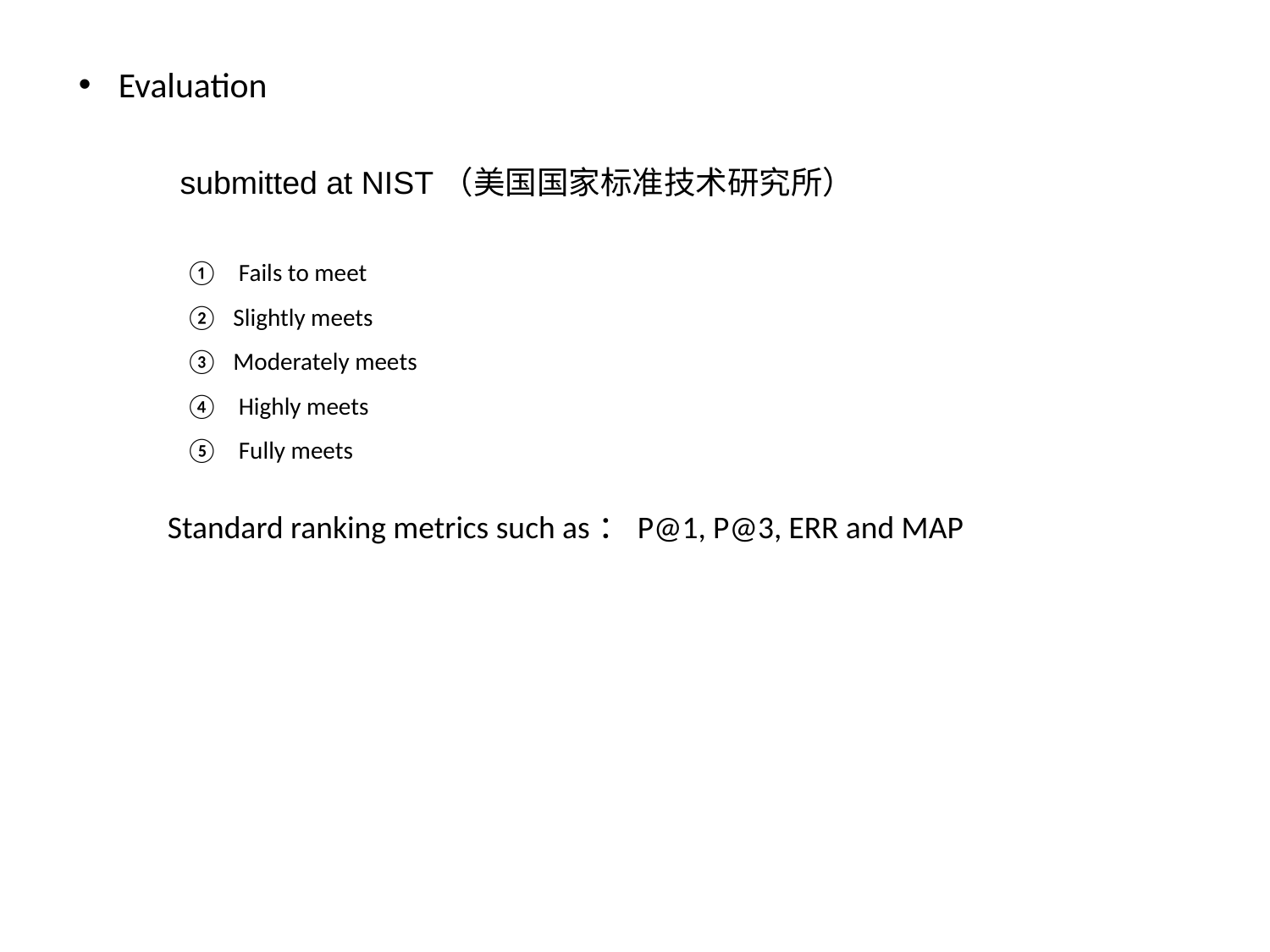

Evaluation
submitted at NIST（美国国家标准技术研究所）
 Fails to meet
Slightly meets
Moderately meets
 Highly meets
 Fully meets
Standard ranking metrics such as：P@1, P@3, ERR and MAP